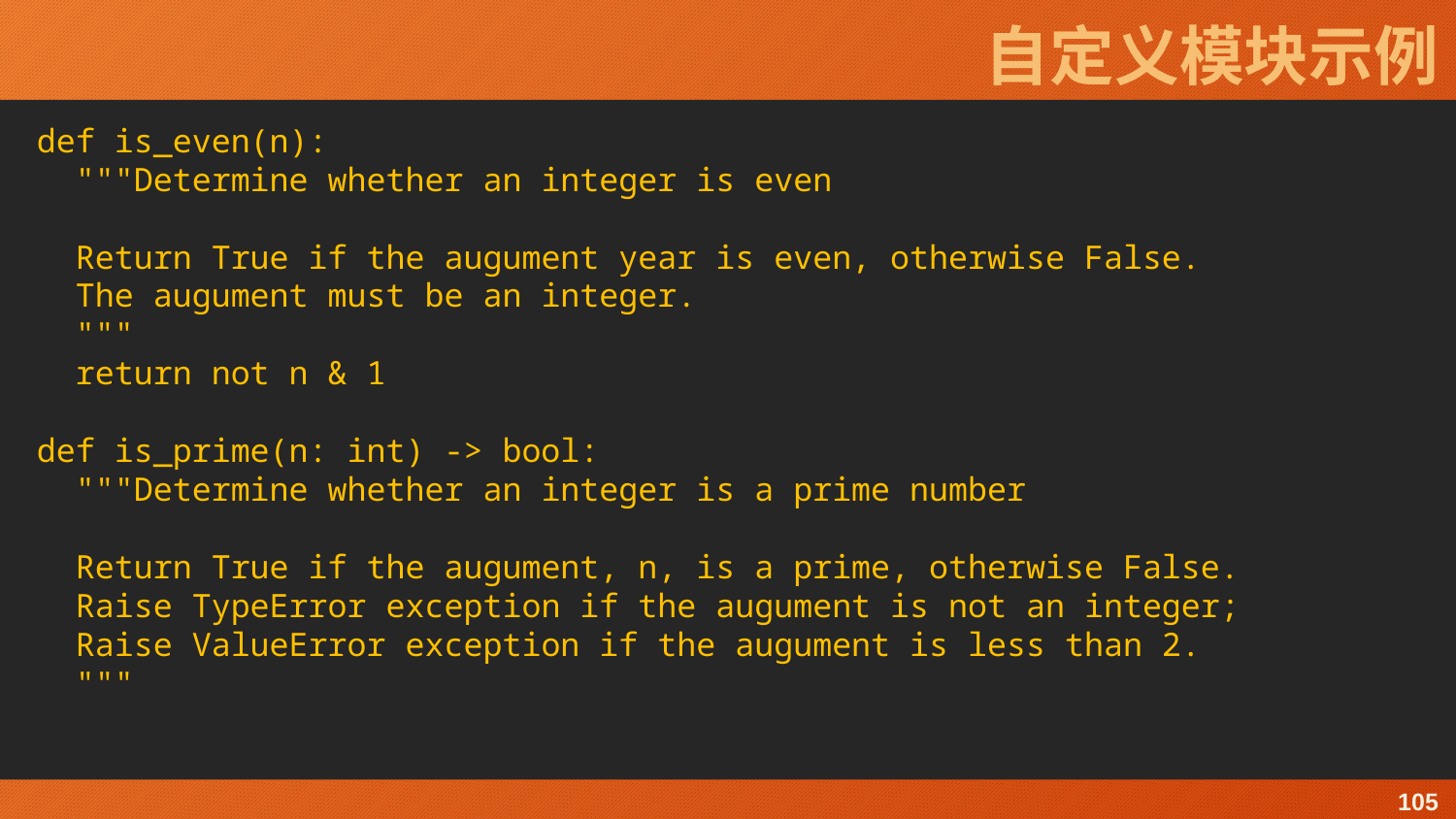

# 自定义模块示例
def is_even(n):
  """Determine whether an integer is even

  Return True if the augument year is even, otherwise False.
  The augument must be an integer.
  """
  return not n & 1

def is_prime(n: int) -> bool:
  """Determine whether an integer is a prime number

  Return True if the augument, n, is a prime, otherwise False.
  Raise TypeError exception if the augument is not an integer;
  Raise ValueError exception if the augument is less than 2.
  """
105